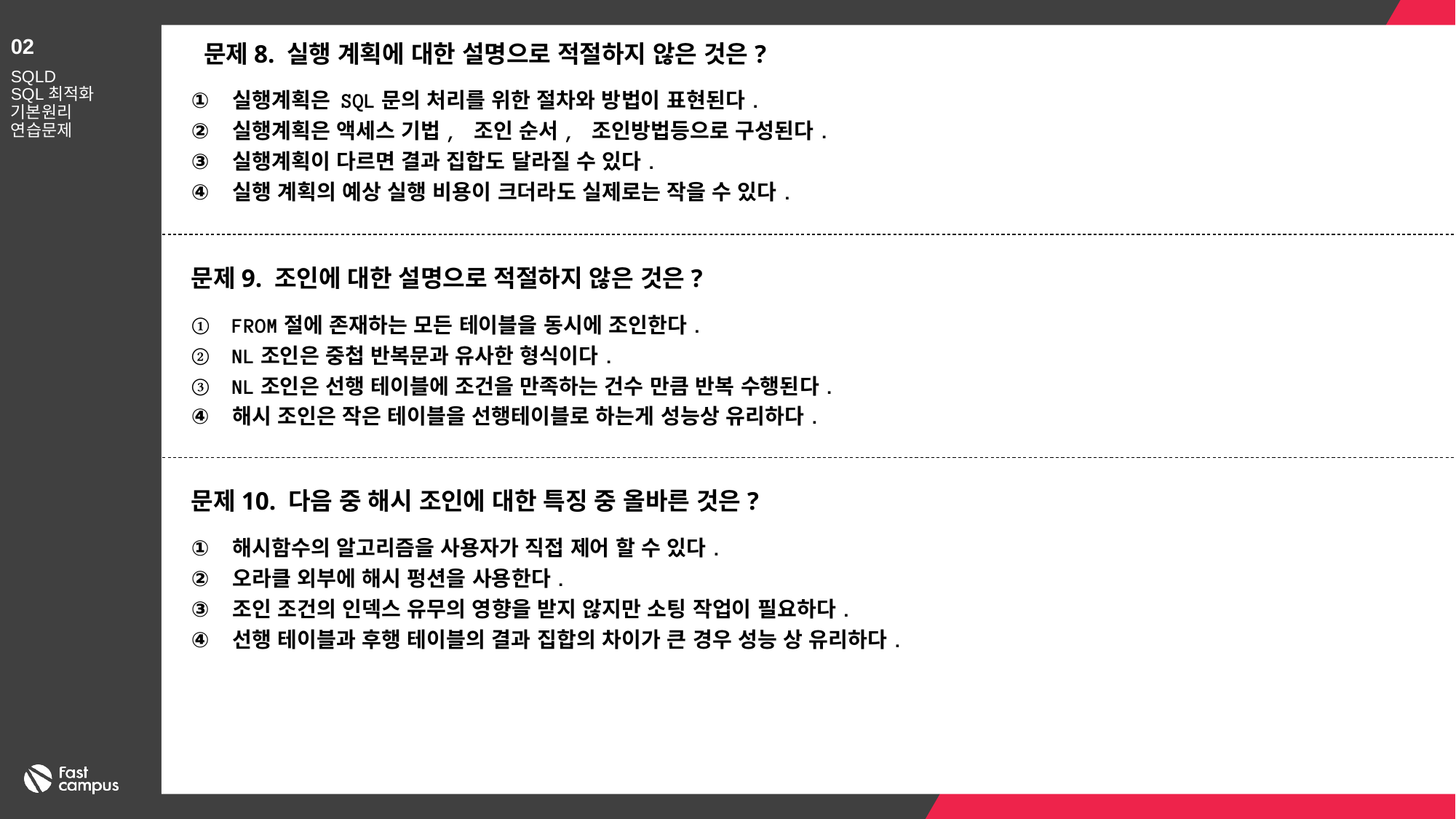

02
 문제8. 실행 계획에 대한 설명으로 적절하지 않은 것은?
SQLD
SQL최적화 기본원리
연습문제
실행계획은 SQL문의 처리를 위한 절차와 방법이 표현된다.
실행계획은 액세스 기법, 조인 순서, 조인방법등으로 구성된다.
실행계획이 다르면 결과 집합도 달라질 수 있다.
실행 계획의 예상 실행 비용이 크더라도 실제로는 작을 수 있다.
문제9. 조인에 대한 설명으로 적절하지 않은 것은?
FROM절에 존재하는 모든 테이블을 동시에 조인한다.
NL조인은 중첩 반복문과 유사한 형식이다.
NL조인은 선행 테이블에 조건을 만족하는 건수 만큼 반복 수행된다.
해시 조인은 작은 테이블을 선행테이블로 하는게 성능상 유리하다.
문제10. 다음 중 해시 조인에 대한 특징 중 올바른 것은?
해시함수의 알고리즘을 사용자가 직접 제어 할 수 있다.
오라클 외부에 해시 펑션을 사용한다.
조인 조건의 인덱스 유무의 영향을 받지 않지만 소팅 작업이 필요하다.
선행 테이블과 후행 테이블의 결과 집합의 차이가 큰 경우 성능 상 유리하다.